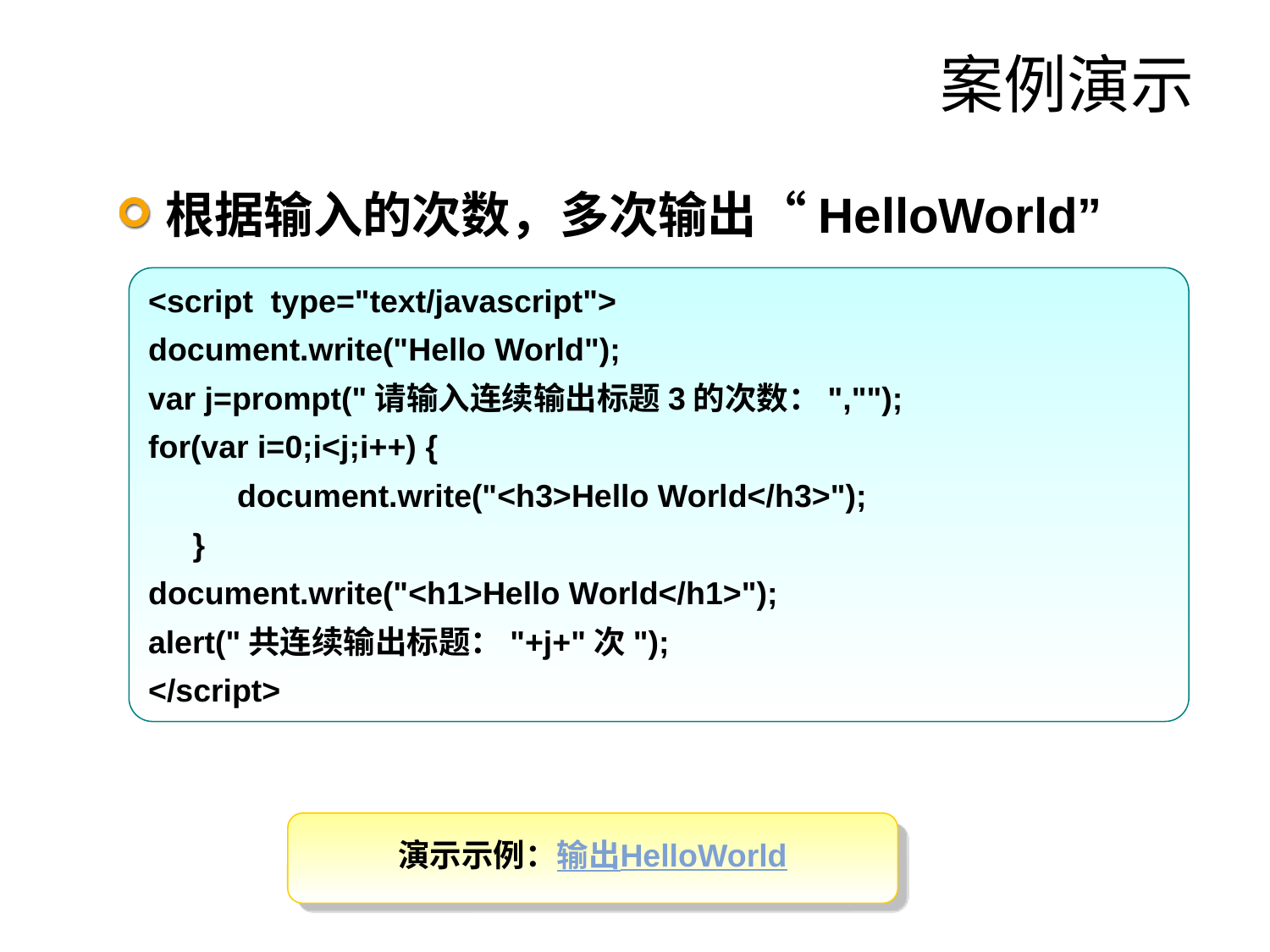

# 案例演示
根据输入的次数，多次输出“HelloWorld”
<script  type="text/javascript">
document.write("Hello World");
var j=prompt("请输入连续输出标题3的次数：","");
for(var i=0;i<j;i++) {
          document.write("<h3>Hello World</h3>");
     }
document.write("<h1>Hello World</h1>");
alert("共连续输出标题："+j+"次");
</script>
演示示例：输出HelloWorld